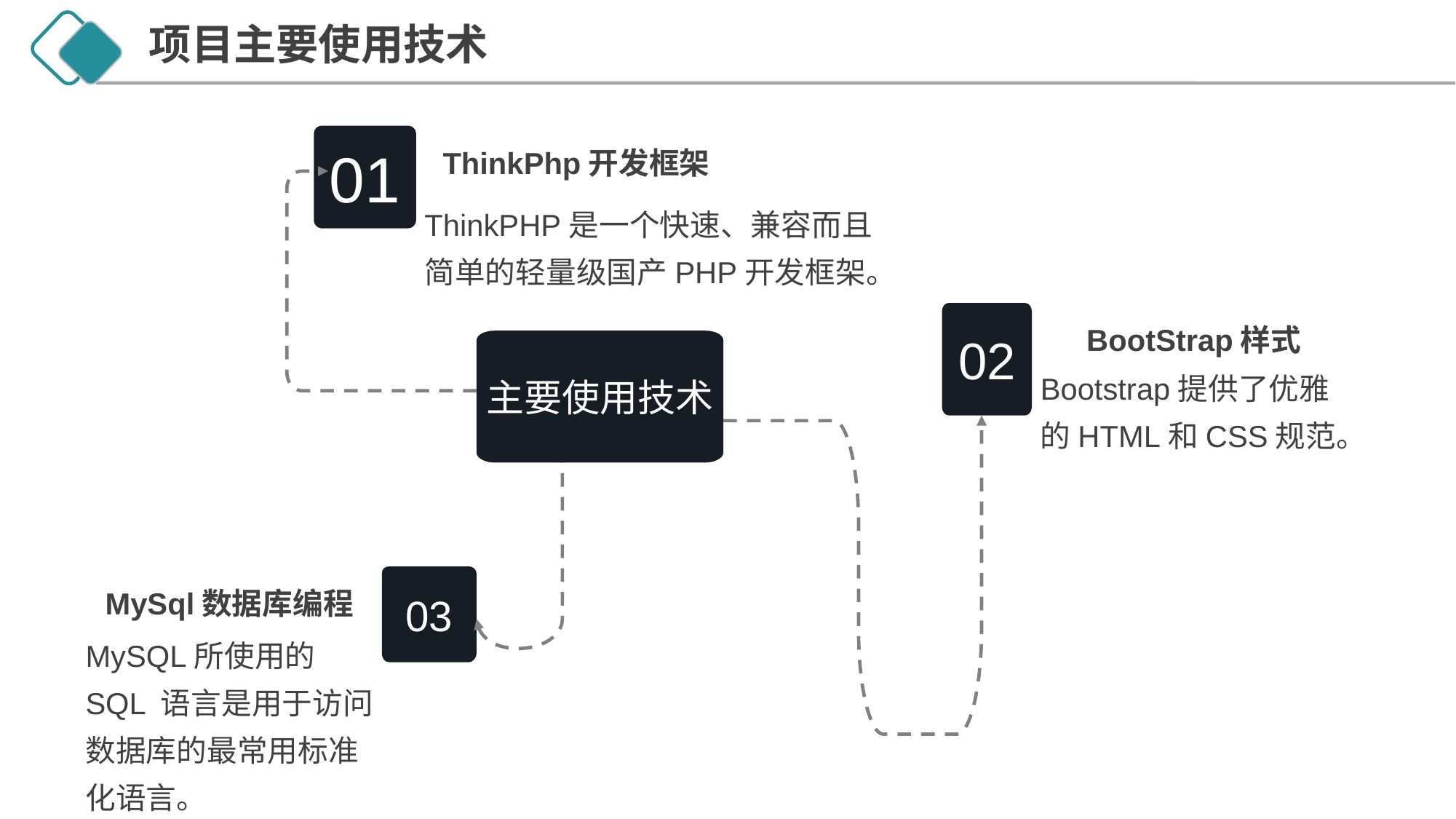

项目主要使用技术
01
ThinkPhp开发框架

ThinkPHP是一个快速、兼容而且简单的轻量级国产PHP开发框架。
02
BootStrap样式
主要使用技术
Bootstrap提供了优雅的HTML和CSS规范。

MySql数据库编程
03
MySQL所使用的 SQL 语言是用于访问数据库的最常用标准化语言。